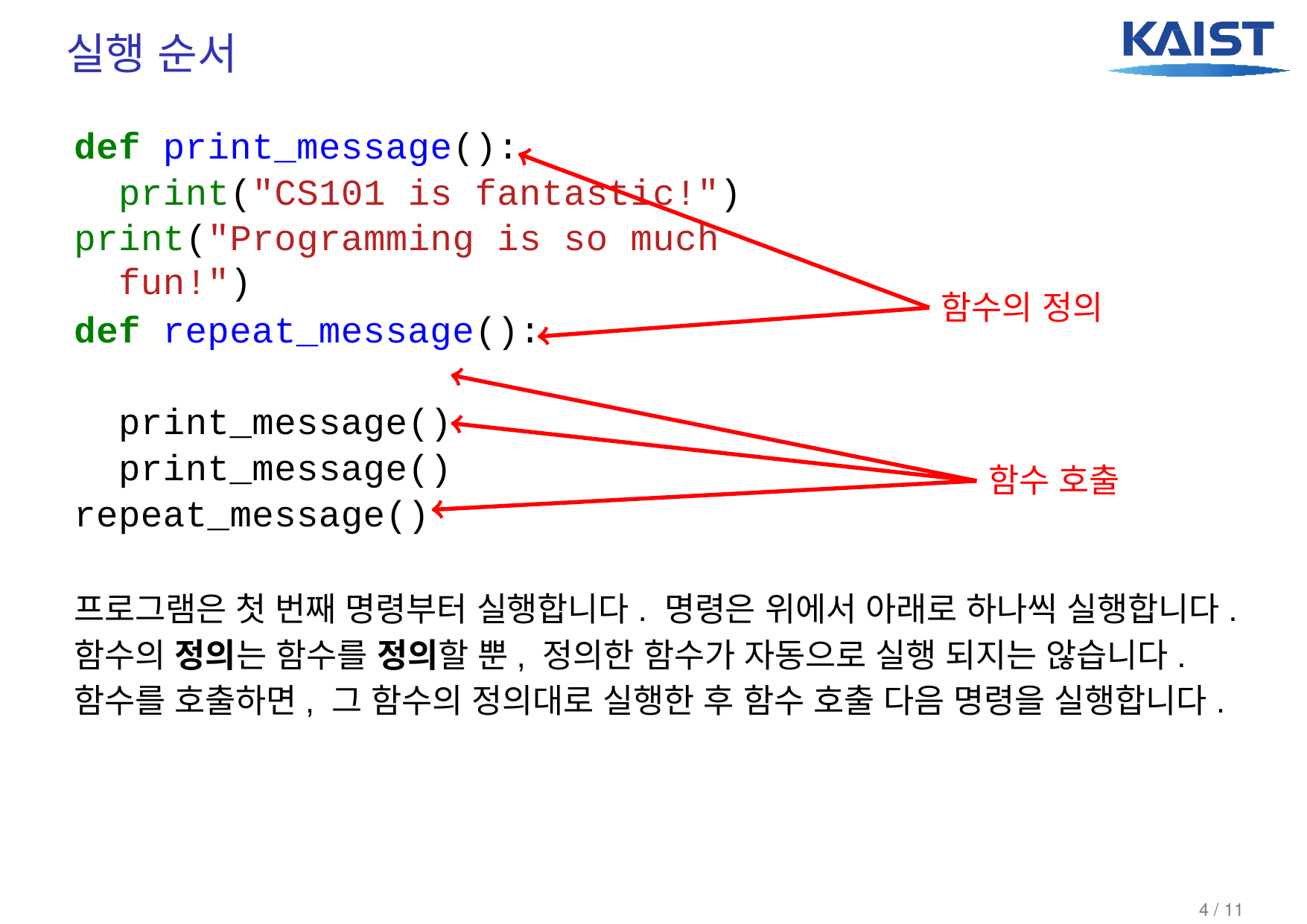

# 실행 순서

def print_message():
	print("CS101 is fantastic!")
print("Programming is so much fun!")

함수의 정의
def repeat_message():
	print_message()
	print_message()

함수 호출

repeat_message()

프로그램은 첫 번째 명령부터 실행합니다. 명령은 위에서 아래로 하나씩 실행합니다.
함수의 정의는 함수를 정의할 뿐, 정의한 함수가 자동으로 실행 되지는 않습니다.
함수를 호출하면, 그 함수의 정의대로 실행한 후 함수 호출 다음 명령을 실행합니다.
4 / 11